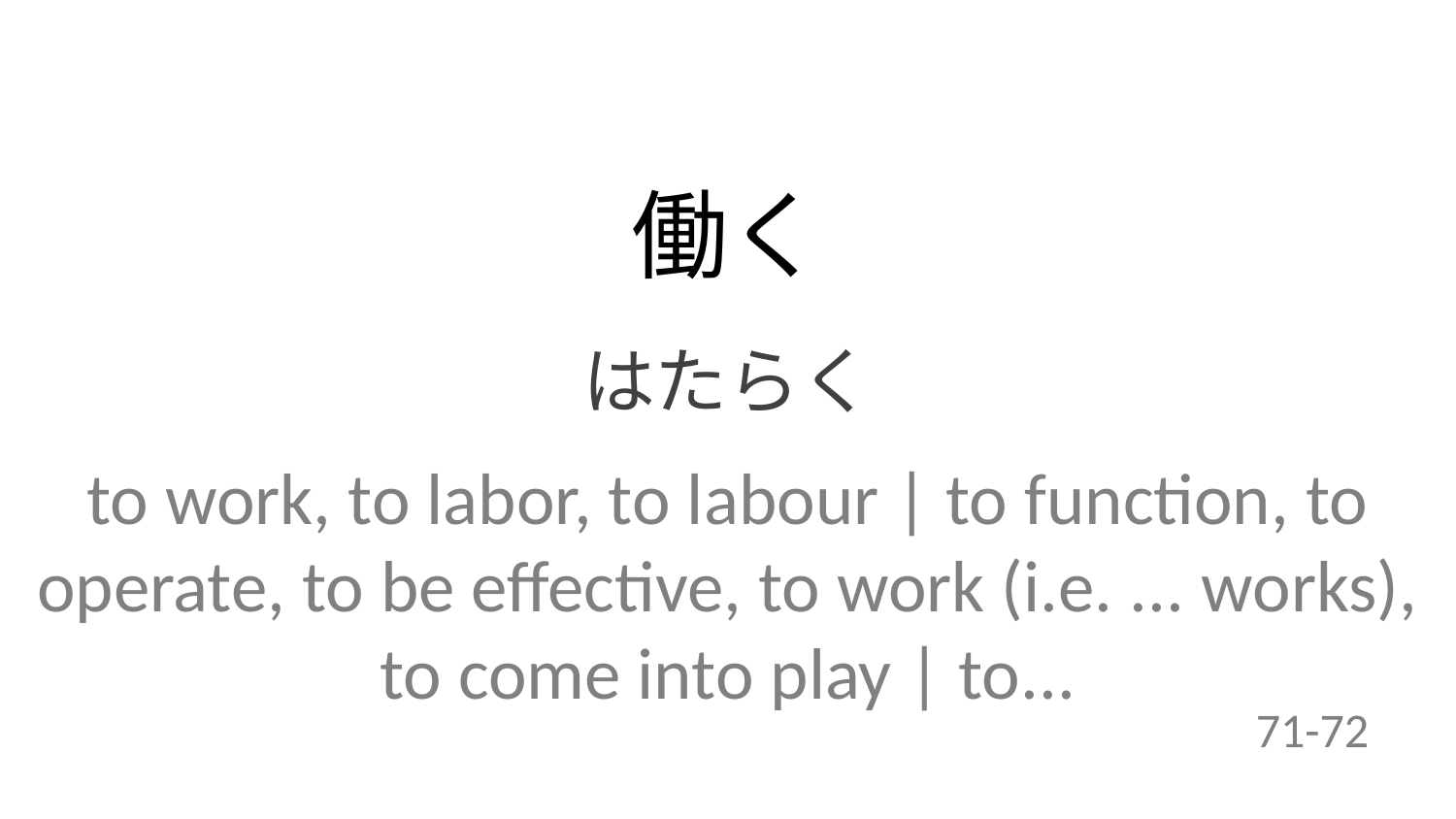

働く

はたらく
to work, to labor, to labour | to function, to operate, to be effective, to work (i.e. ... works), to come into play | to...
71-72